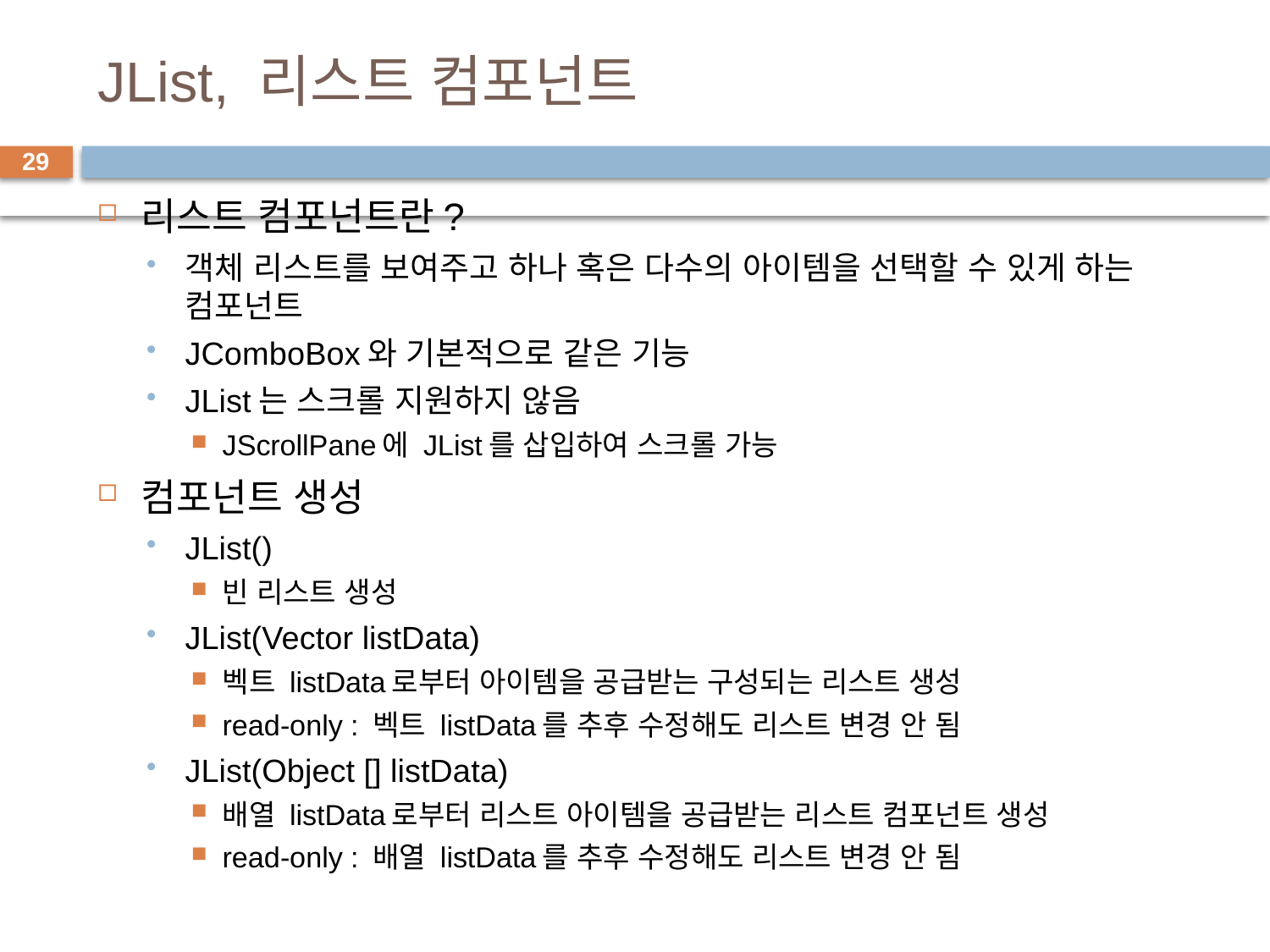

# JList, 리스트 컴포넌트
29
리스트 컴포넌트란?
객체 리스트를 보여주고 하나 혹은 다수의 아이템을 선택할 수 있게 하는 컴포넌트
JComboBox와 기본적으로 같은 기능
JList는 스크롤 지원하지 않음
JScrollPane에 JList를 삽입하여 스크롤 가능
컴포넌트 생성
JList()
빈 리스트 생성
JList(Vector listData)
벡트 listData로부터 아이템을 공급받는 구성되는 리스트 생성
read-only : 벡트 listData를 추후 수정해도 리스트 변경 안 됨
JList(Object [] listData)
배열 listData로부터 리스트 아이템을 공급받는 리스트 컴포넌트 생성
read-only : 배열 listData를 추후 수정해도 리스트 변경 안 됨